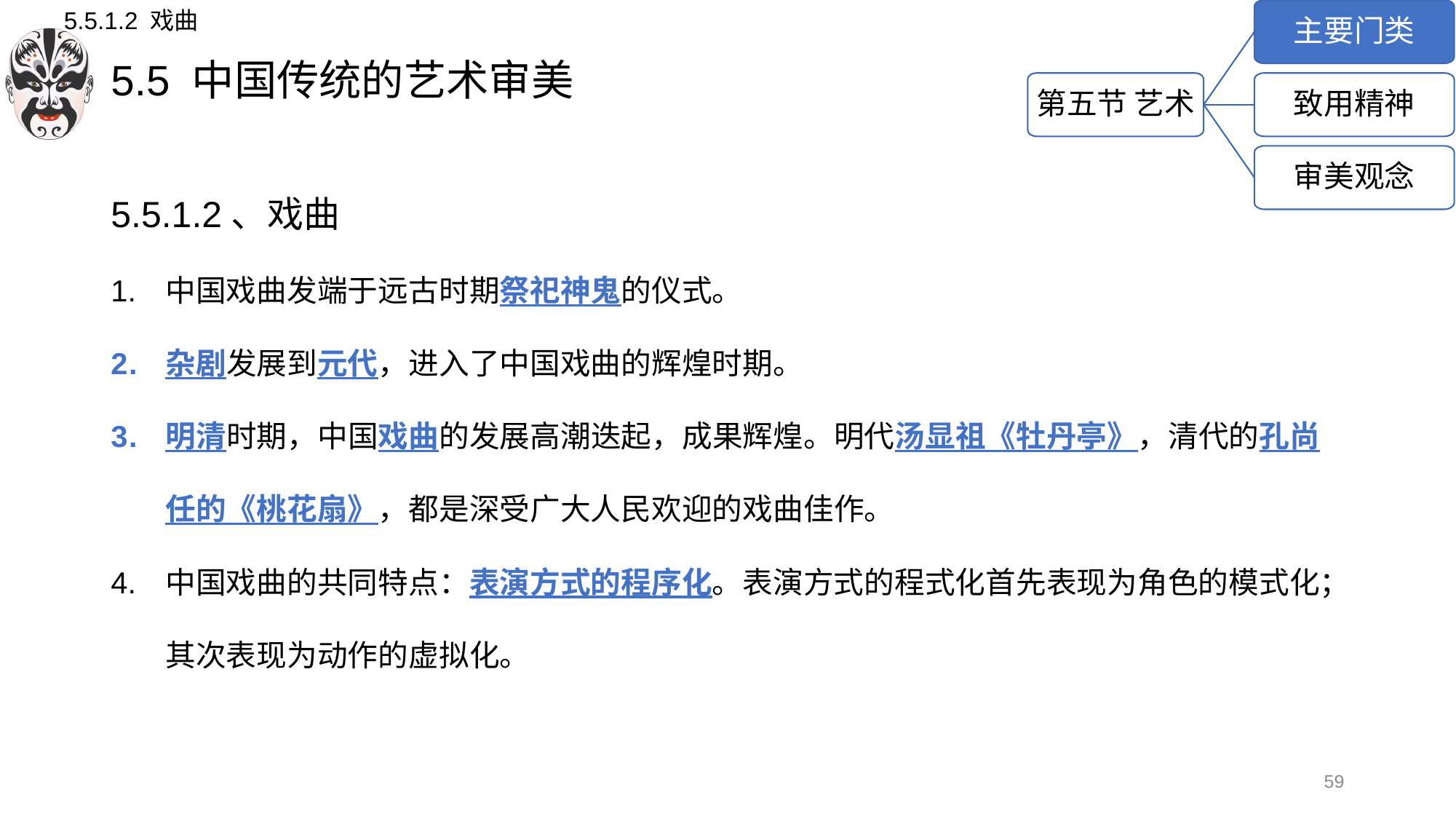

5.5.1.2 戏曲
主要门类
# 5.5 中国传统的艺术审美

第五节 艺术
致用精神

5.5.1.2、戏曲
中国戏曲发端于远古时期祭祀神鬼的仪式。
杂剧发展到元代，进入了中国戏曲的辉煌时期。
明清时期，中国戏曲的发展高潮迭起，成果辉煌。明代汤显祖《牡丹亭》，清代的孔尚任的《桃花扇》，都是深受广大人民欢迎的戏曲佳作。
中国戏曲的共同特点：表演方式的程序化。表演方式的程式化首先表现为角色的模式化；其次表现为动作的虚拟化。

审美观念
59